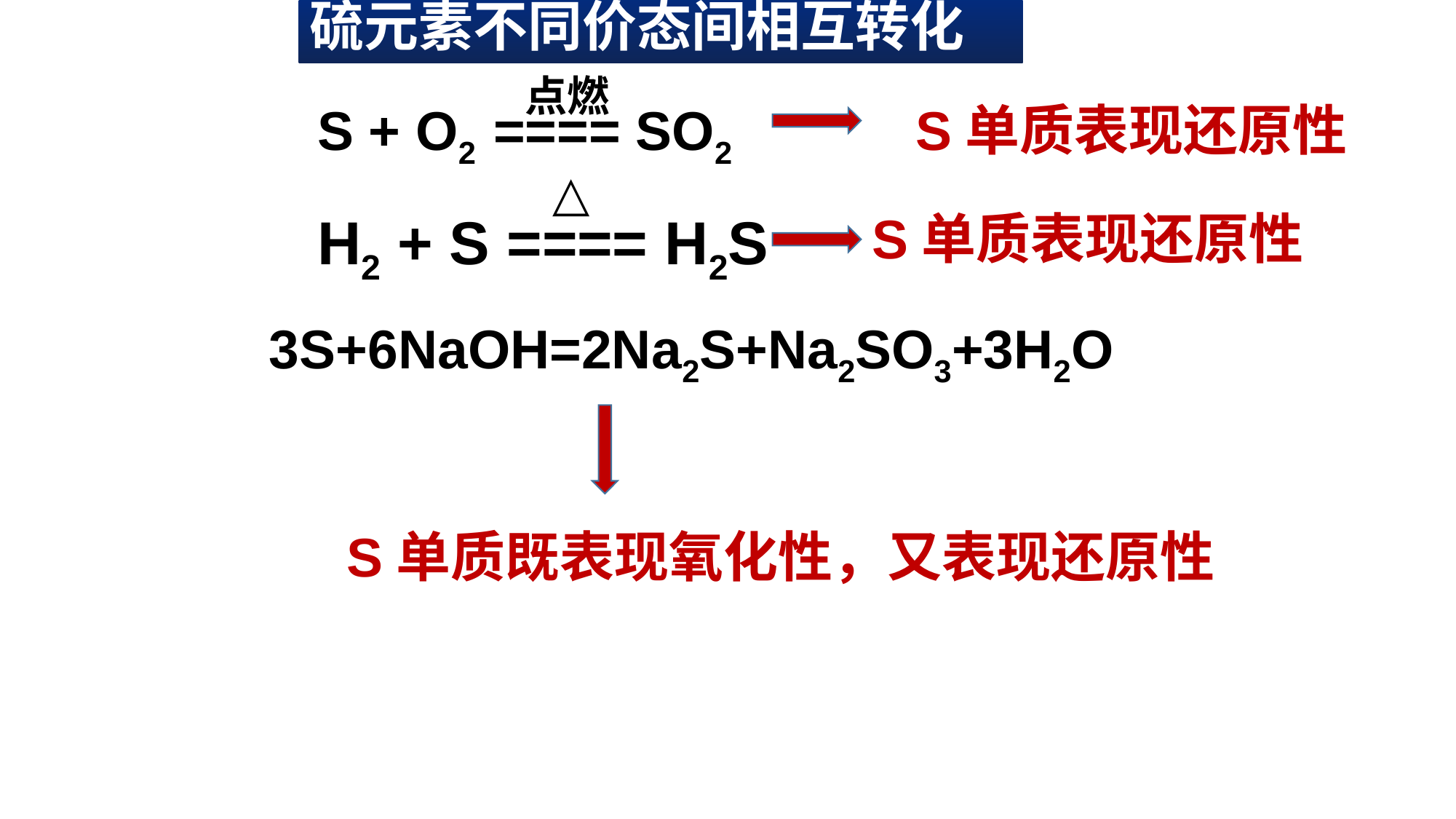

硫元素不同价态间相互转化

点燃
S + O2  ==== SO2
S单质表现还原性

△
H2 + S ==== H2S
S单质表现还原性

3S+6NaOH=2Na2S+Na2SO3+3H2O

S单质既表现氧化性，又表现还原性